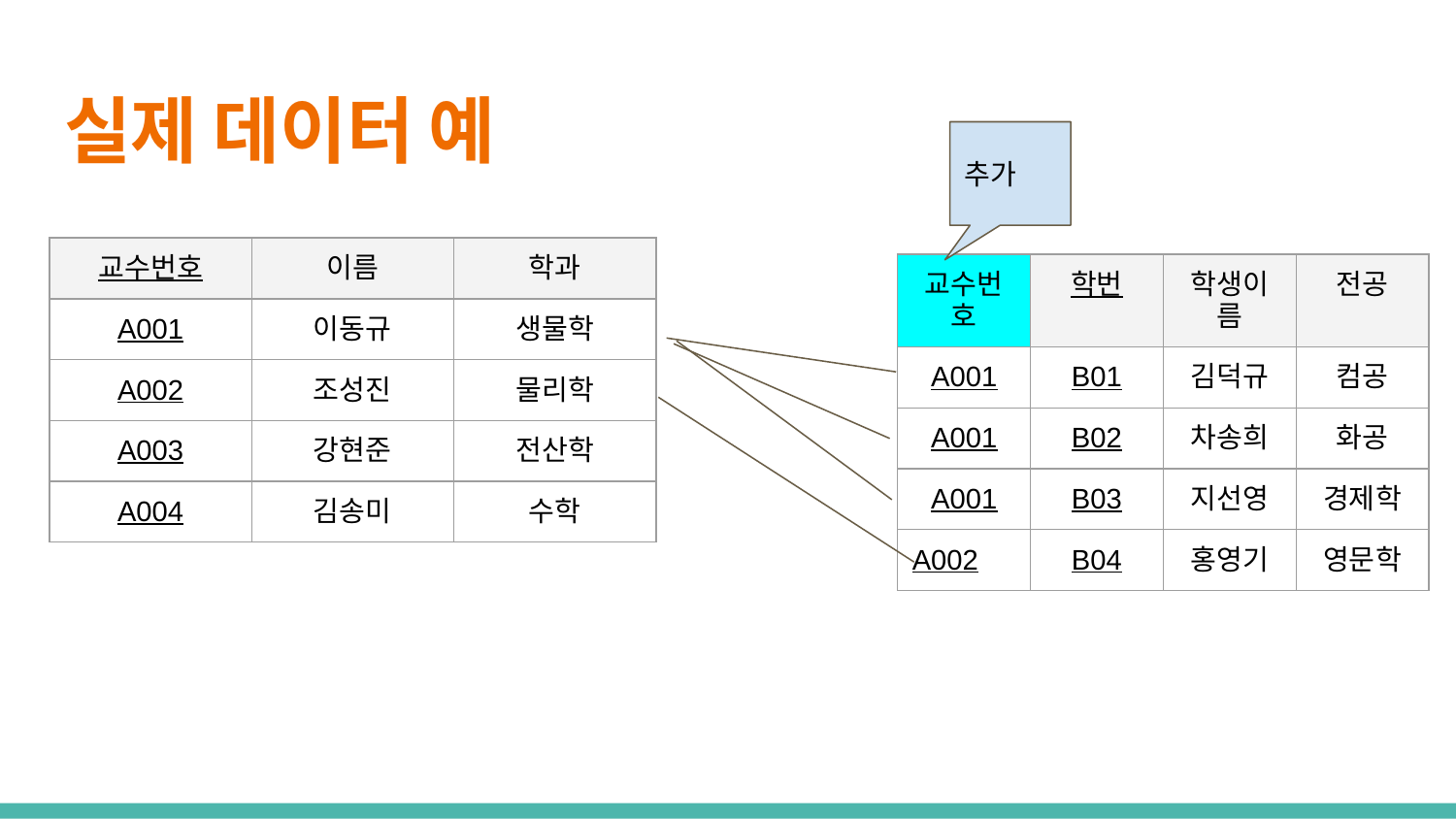

# 실제 데이터 예
추가
| 교수번호 | 이름 | 학과 |
| --- | --- | --- |
| A001 | 이동규 | 생물학 |
| A002 | 조성진 | 물리학 |
| A003 | 강현준 | 전산학 |
| A004 | 김송미 | 수학 |
| 교수번호 | 학번 | 학생이름 | 전공 |
| --- | --- | --- | --- |
| A001 | B01 | 김덕규 | 컴공 |
| A001 | B02 | 차송희 | 화공 |
| A001 | B03 | 지선영 | 경제학 |
| A002 | B04 | 홍영기 | 영문학 |